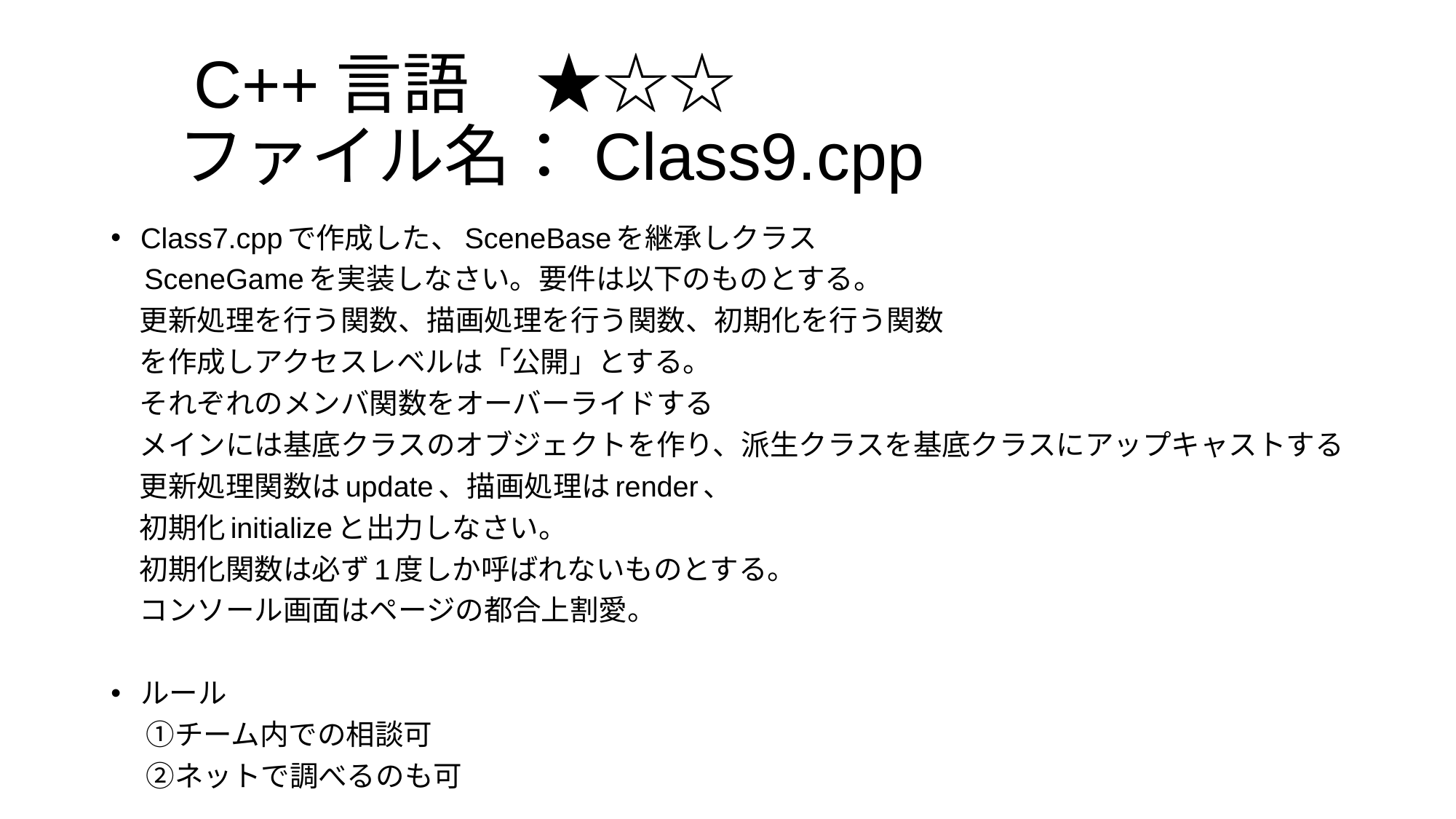

# C++言語　★☆☆ 　ファイル名：Class9.cpp
Class7.cppで作成した、SceneBaseを継承しクラス
　SceneGameを実装しなさい。要件は以下のものとする。
　更新処理を行う関数、描画処理を行う関数、初期化を行う関数
　を作成しアクセスレベルは「公開」とする。
　それぞれのメンバ関数をオーバーライドする
　メインには基底クラスのオブジェクトを作り、派生クラスを基底クラスにアップキャストする
　更新処理関数はupdate、描画処理はrender、
　初期化initializeと出力しなさい。
　初期化関数は必ず1度しか呼ばれないものとする。
　コンソール画面はページの都合上割愛。

ルール
　 ①チーム内での相談可
　 ②ネットで調べるのも可